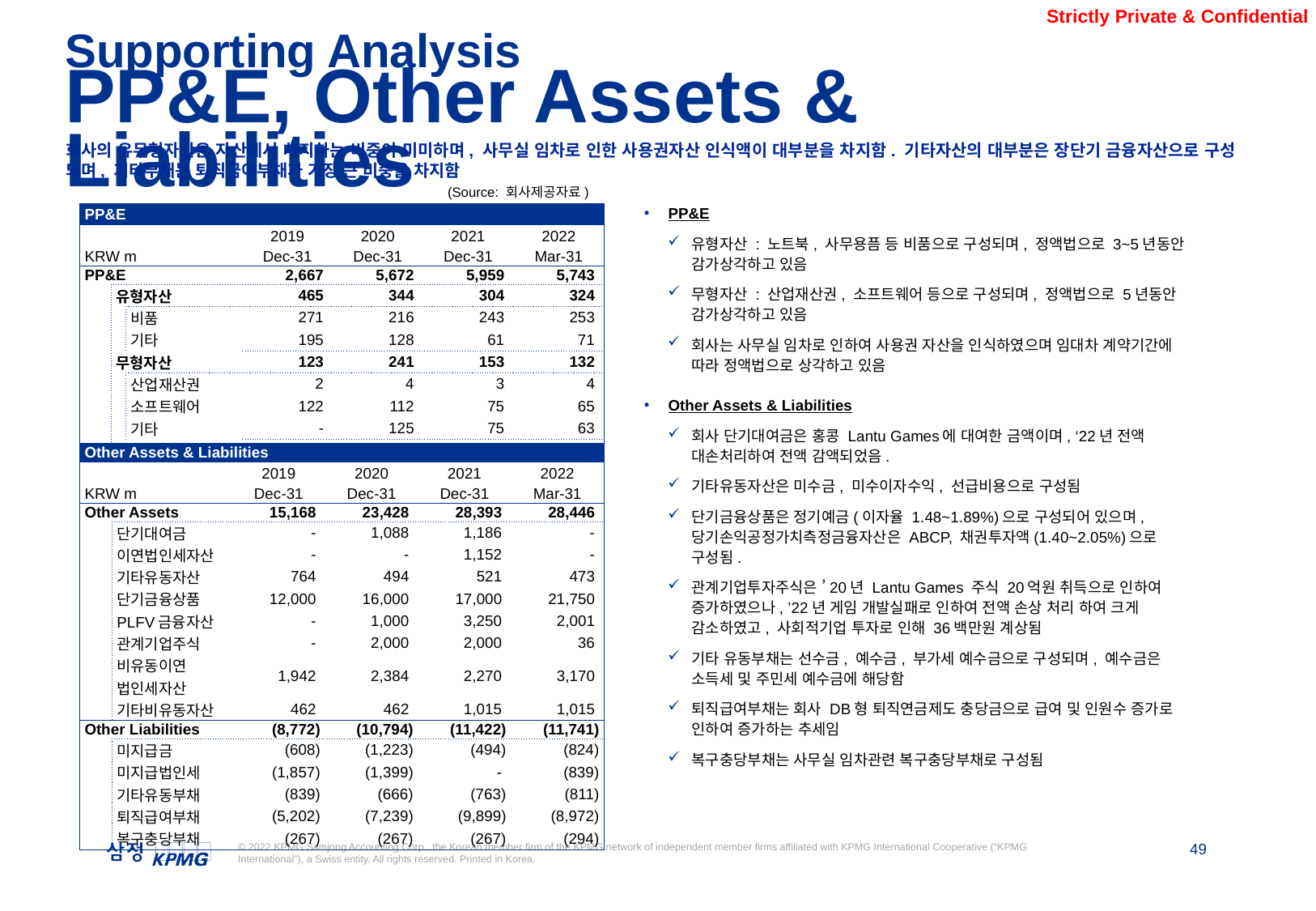

Supporting Analysis
PP&E, Other Assets & Liabilities

회사의 유무형자산은 자산에서 차지하는 비중이 미미하며, 사무실 임차로 인한 사용권자산 인식액이 대부분을 차지함. 기타자산의 대부분은 장단기 금융자산으로 구성 되며, 기타부채는 퇴직금여부채가 가장 큰 비중을 차지함
(Source: 회사제공자료)
PP&E
유형자산 : 노트북, 사무용픔 등 비품으로 구성되며, 정액법으로 3~5년동안 감가상각하고 있음
무형자산 : 산업재산권, 소프트웨어 등으로 구성되며, 정액법으로 5년동안 감가상각하고 있음
회사는 사무실 임차로 인하여 사용권 자산을 인식하였으며 임대차 계약기간에 따라 정액법으로 상각하고 있음
Other Assets & Liabilities
회사 단기대여금은 홍콩 Lantu Games에 대여한 금액이며, ‘22년 전액 대손처리하여 전액 감액되었음.
기타유동자산은 미수금, 미수이자수익, 선급비용으로 구성됨
단기금융상품은 정기예금(이자율 1.48~1.89%)으로 구성되어 있으며, 당기손익공정가치측정금융자산은 ABCP, 채권투자액(1.40~2.05%)으로 구성됨.
관계기업투자주식은 ’20년 Lantu Games 주식 20억원 취득으로 인하여 증가하였으나, ’22년 게임 개발실패로 인하여 전액 손상 처리 하여 크게 감소하였고, 사회적기업 투자로 인해 36백만원 계상됨
기타 유동부채는 선수금, 예수금, 부가세 예수금으로 구성되며, 예수금은 소득세 및 주민세 예수금에 해당함
퇴직급여부채는 회사 DB형 퇴직연금제도 충당금으로 급여 및 인원수 증가로 인하여 증가하는 추세임
복구충당부채는 사무실 임차관련 복구충당부채로 구성됨

| PP&E |  |  |  |  |  |  |
| --- | --- | --- | --- | --- | --- | --- |
|  |  |  | 2019 | 2020 | 2021 | 2022 |
| KRW m |  |  | Dec-31 | Dec-31 | Dec-31 | Mar-31 |
| PP&E |  |  | 2,667 | 5,672 | 5,959 | 5,743 |
|  | 유형자산 |  | 465 | 344 | 304 | 324 |
|  |  | 비품 | 271 | 216 | 243 | 253 |
|  |  | 기타 | 195 | 128 | 61 | 71 |
|  | 무형자산 |  | 123 | 241 | 153 | 132 |
|  |  | 산업재산권 | 2 | 4 | 3 | 4 |
|  |  | 소프트웨어 | 122 | 112 | 75 | 65 |
|  |  | 기타 | - | 125 | 75 | 63 |
|  | 사용권자산 |  | 2,078 | 5,087 | 5,501 | 5,287 |

| Other Assets & Liabilities |  |  |  |  |  |
| --- | --- | --- | --- | --- | --- |
|  |  | 2019 | 2020 | 2021 | 2022 |
| KRW m |  | Dec-31 | Dec-31 | Dec-31 | Mar-31 |
| Other Assets |  | 15,168 | 23,428 | 28,393 | 28,446 |
|  | 단기대여금 | - | 1,088 | 1,186 | - |
|  | 이연법인세자산 | - | - | 1,152 | - |
|  | 기타유동자산 | 764 | 494 | 521 | 473 |
|  | 단기금융상품 | 12,000 | 16,000 | 17,000 | 21,750 |
|  | PLFV금융자산 | - | 1,000 | 3,250 | 2,001 |
|  | 관계기업주식 | - | 2,000 | 2,000 | 36 |
|  | 비유동이연 법인세자산 | 1,942 | 2,384 | 2,270 | 3,170 |
|  | 기타비유동자산 | 462 | 462 | 1,015 | 1,015 |
| Other Liabilities |  | (8,772) | (10,794) | (11,422) | (11,741) |
|  | 미지급금 | (608) | (1,223) | (494) | (824) |
|  | 미지급법인세 | (1,857) | (1,399) | - | (839) |
|  | 기타유동부채 | (839) | (666) | (763) | (811) |
|  | 퇴직급여부채 | (5,202) | (7,239) | (9,899) | (8,972) |
|  | 복구충당부채 | (267) | (267) | (267) | (294) |